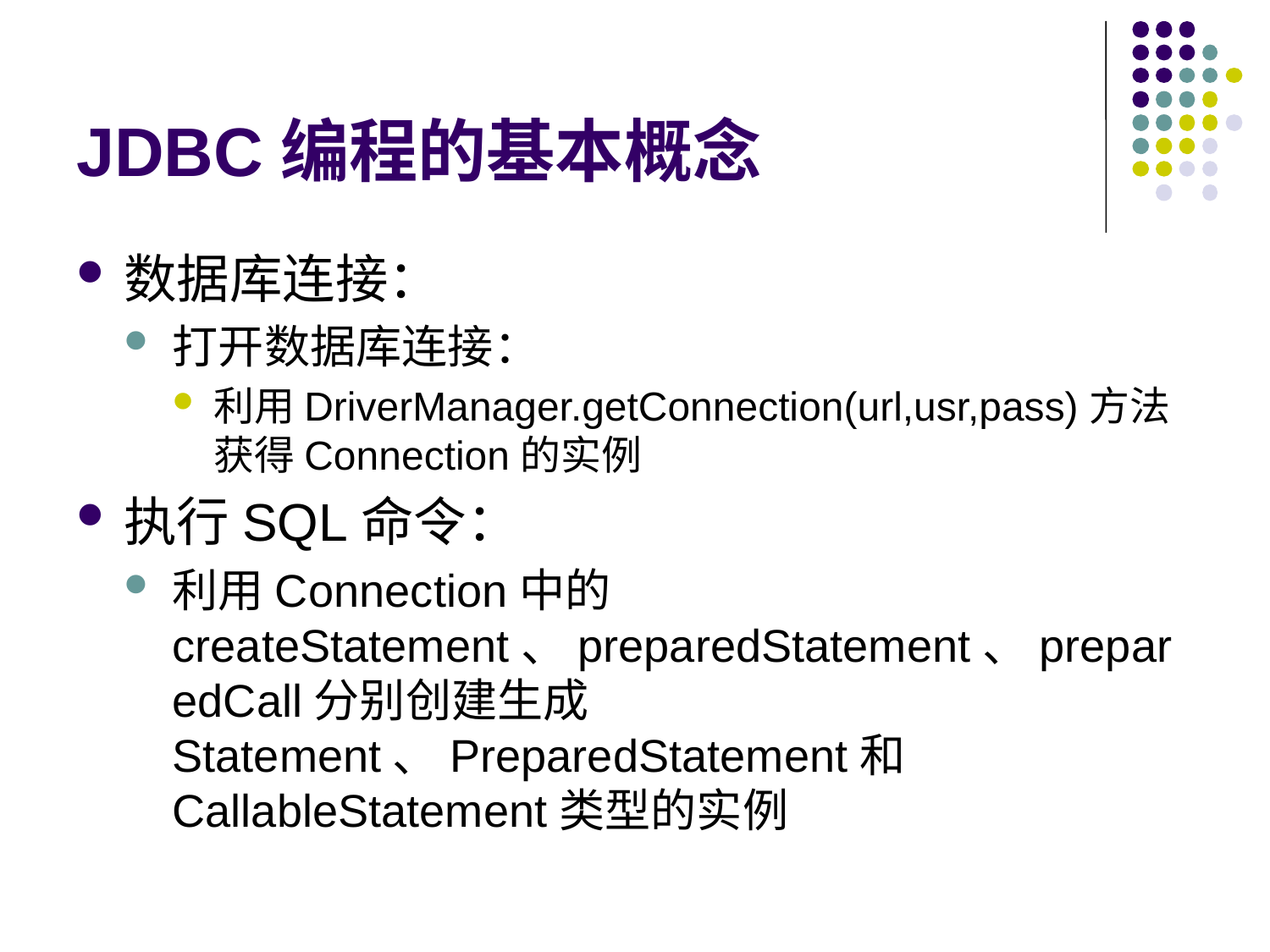

# JDBC编程的基本概念
数据库连接：
打开数据库连接：
利用DriverManager.getConnection(url,usr,pass)方法获得Connection的实例
执行SQL命令：
利用Connection中的createStatement、preparedStatement、preparedCall分别创建生成Statement、PreparedStatement和CallableStatement类型的实例